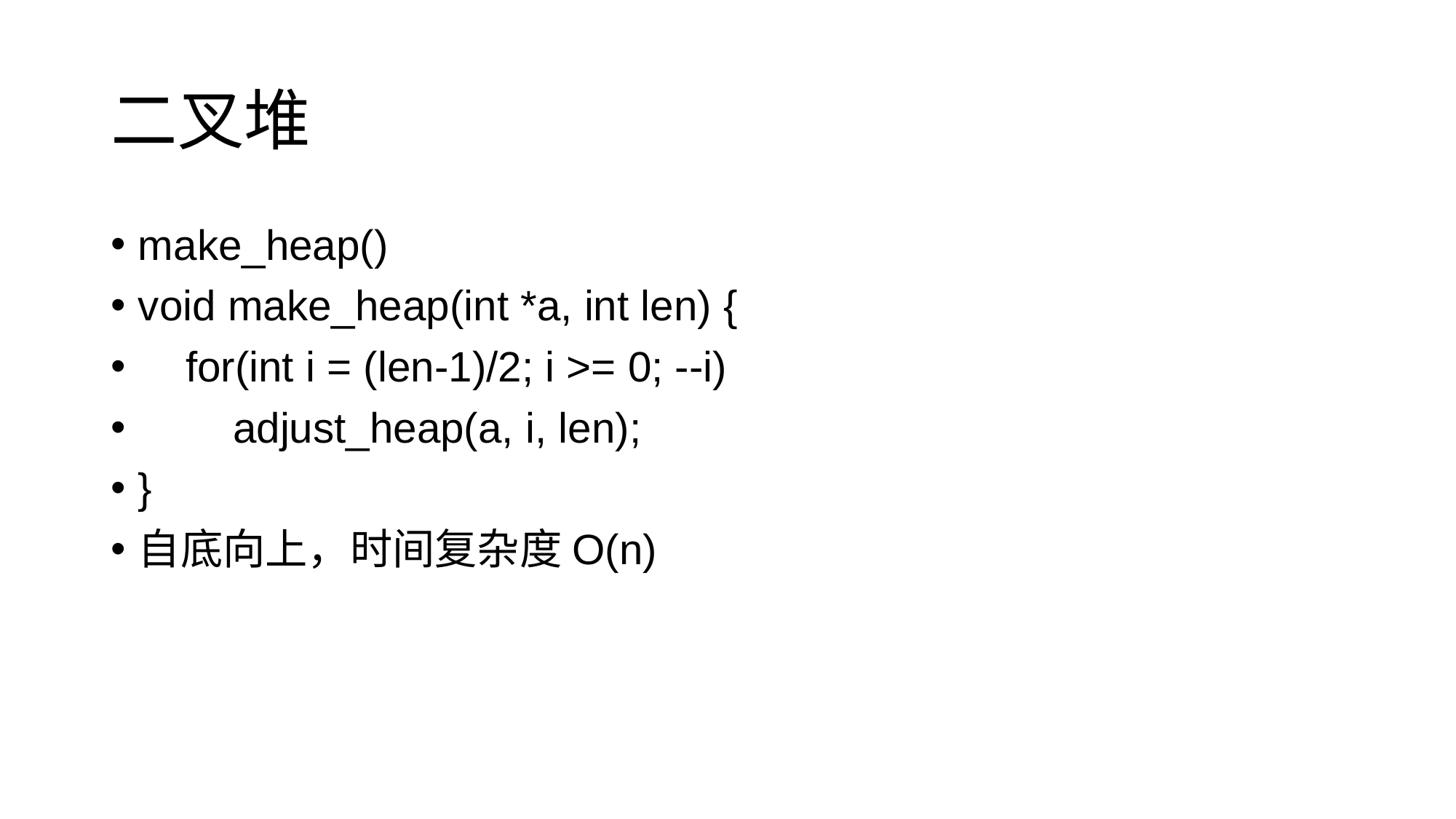

# 二叉堆
make_heap()
void make_heap(int *a, int len) {
    for(int i = (len-1)/2; i >= 0; --i)
        adjust_heap(a, i, len);
}
自底向上，时间复杂度O(n)